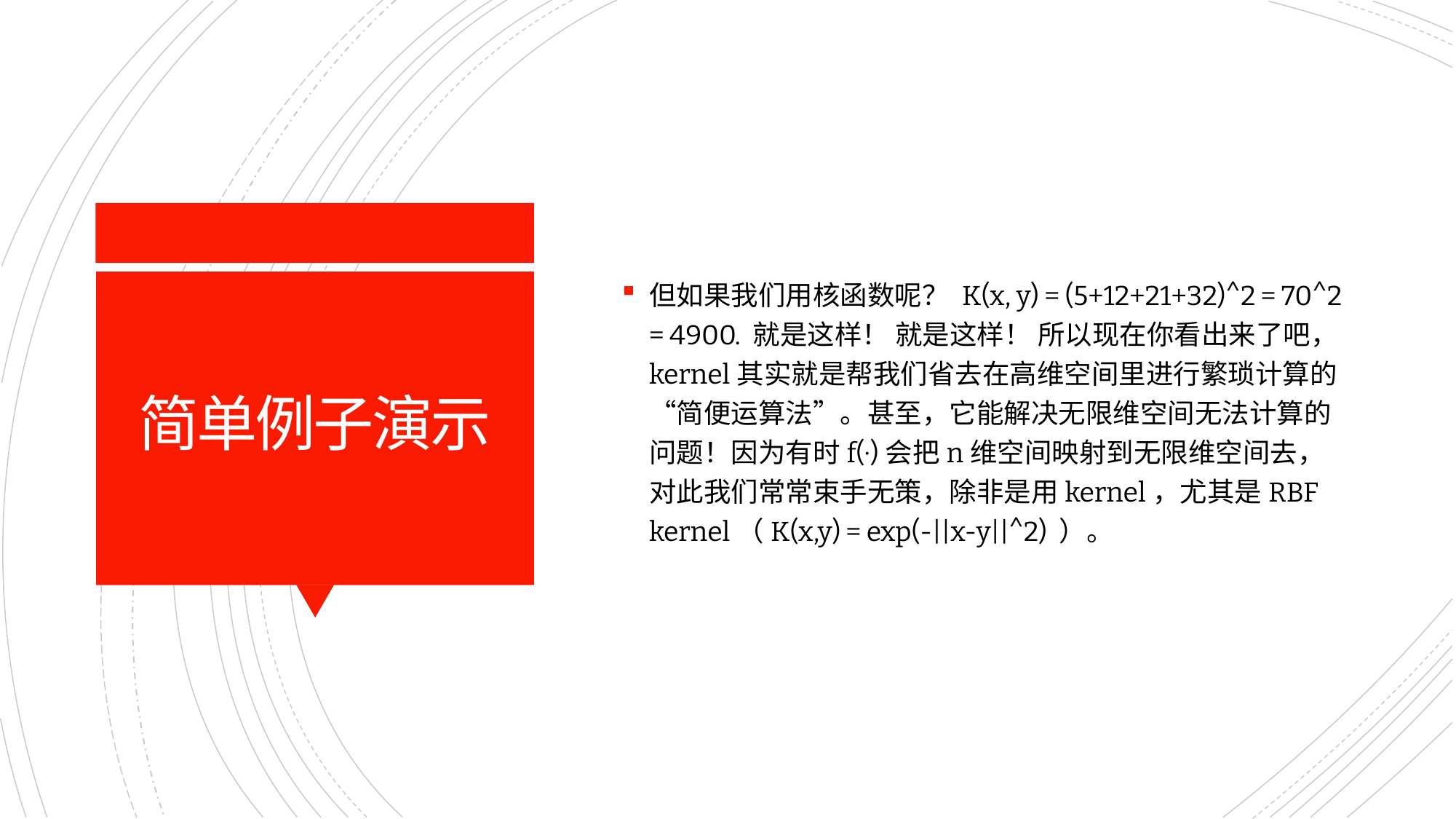

但如果我们用核函数呢？ K(x, y) = (5+12+21+32)^2 = 70^2 = 4900. 就是这样！ 就是这样！ 所以现在你看出来了吧，kernel其实就是帮我们省去在高维空间里进行繁琐计算的“简便运算法”。甚至，它能解决无限维空间无法计算的问题！因为有时f(·)会把n维空间映射到无限维空间去，对此我们常常束手无策，除非是用kernel，尤其是RBF kernel（K(x,y) = exp(-||x-y||^2) ）。
# 简单例子演示